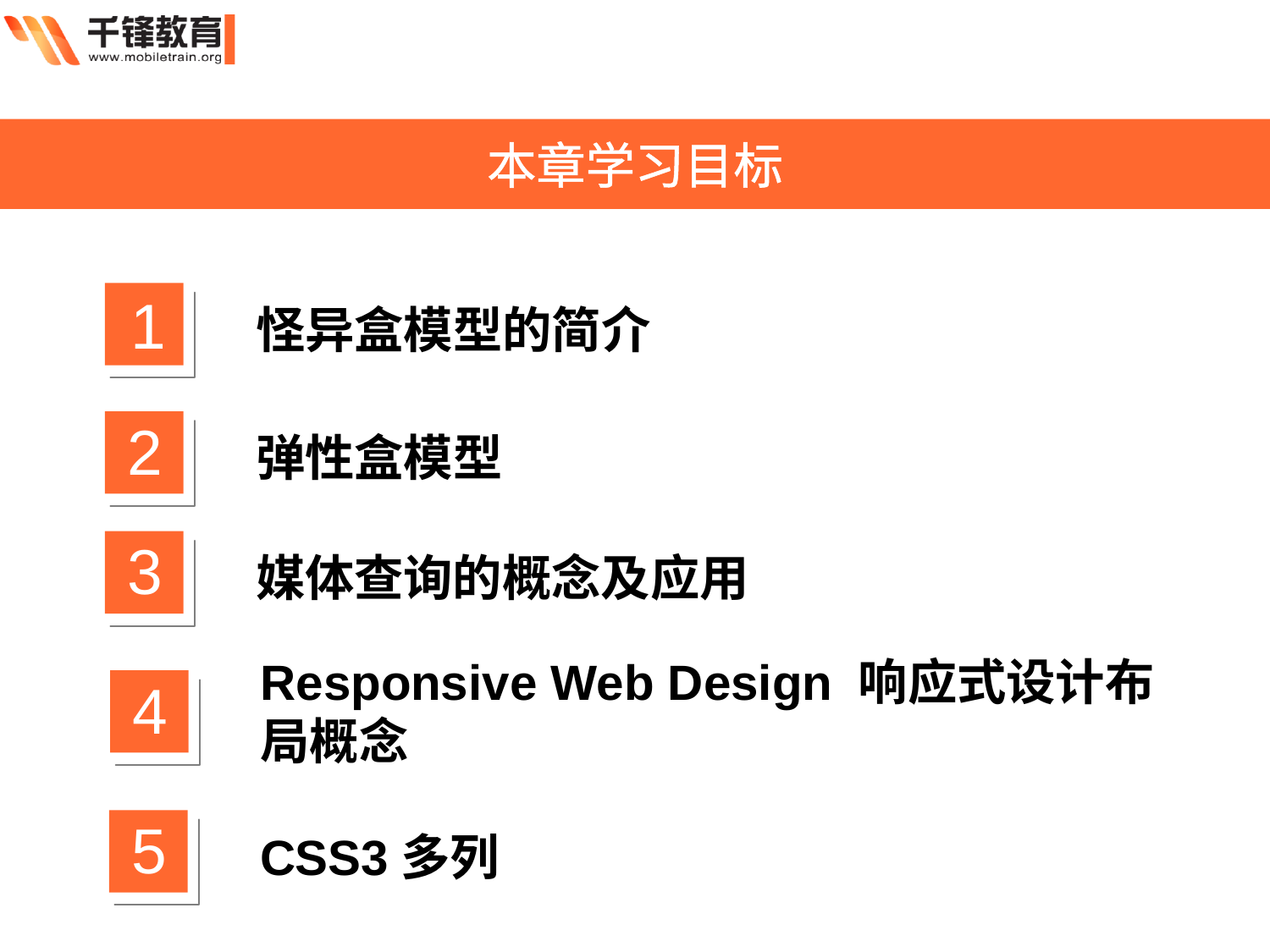

本章学习目标

1

怪异盒模型的简介

2

弹性盒模型

3

媒体查询的概念及应用

Responsive Web Design 响应式设计布局概念
4

5

CSS3多列